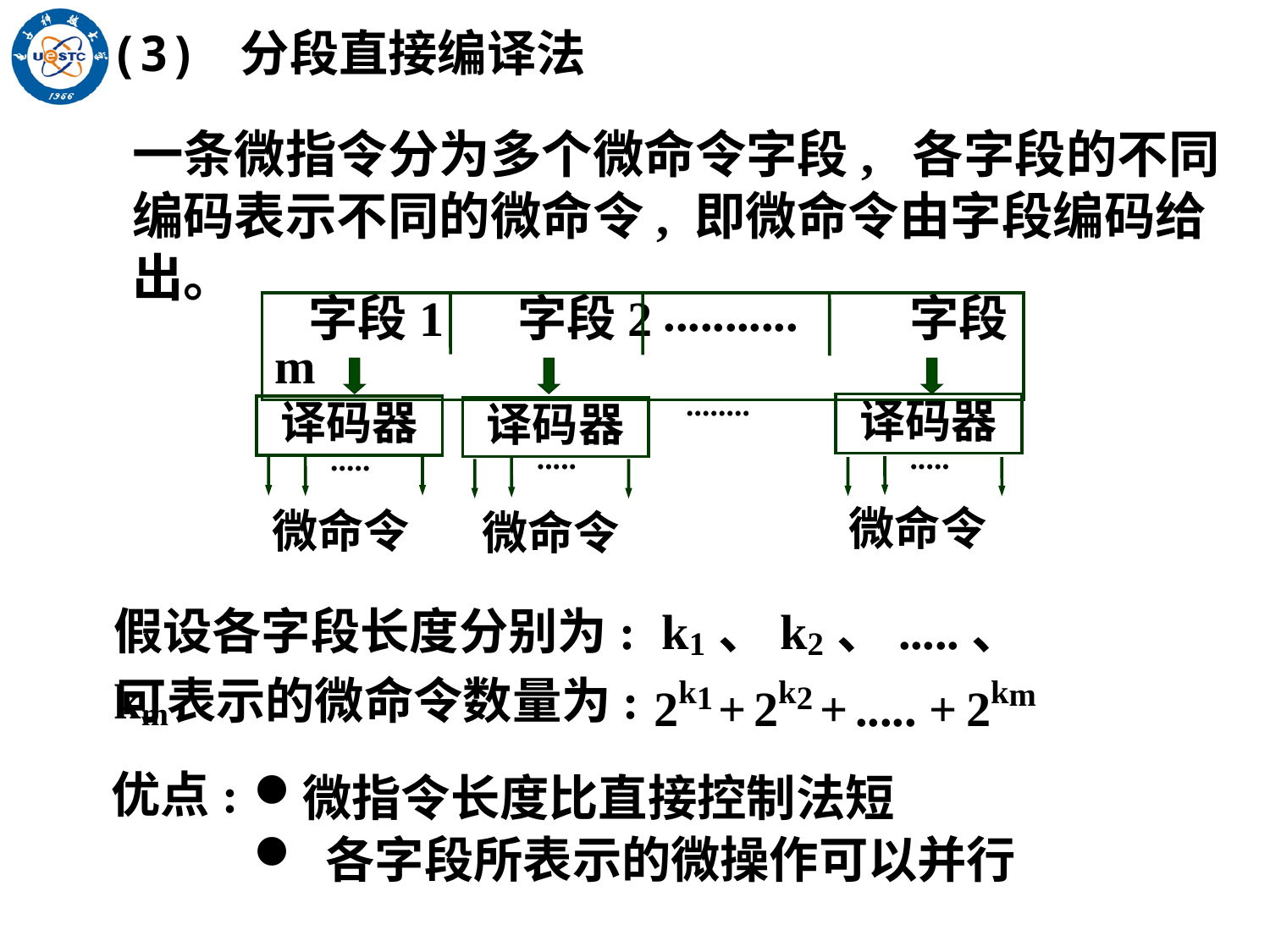

(3) 分段直接编译法
一条微指令分为多个微命令字段,  各字段的不同编码表示不同的微命令, 即微命令由字段编码给出。
...........
  字段1     字段2                    字段m

........
译码器
.....

微命令
译码器
.....

微命令
译码器
.....

微命令
假设各字段长度分别为:  k1、k2、.....、km
可表示的微命令数量为:
2k1 + 2k2 + ..... + 2km
优点:
微指令长度比直接控制法短
 各字段所表示的微操作可以并行